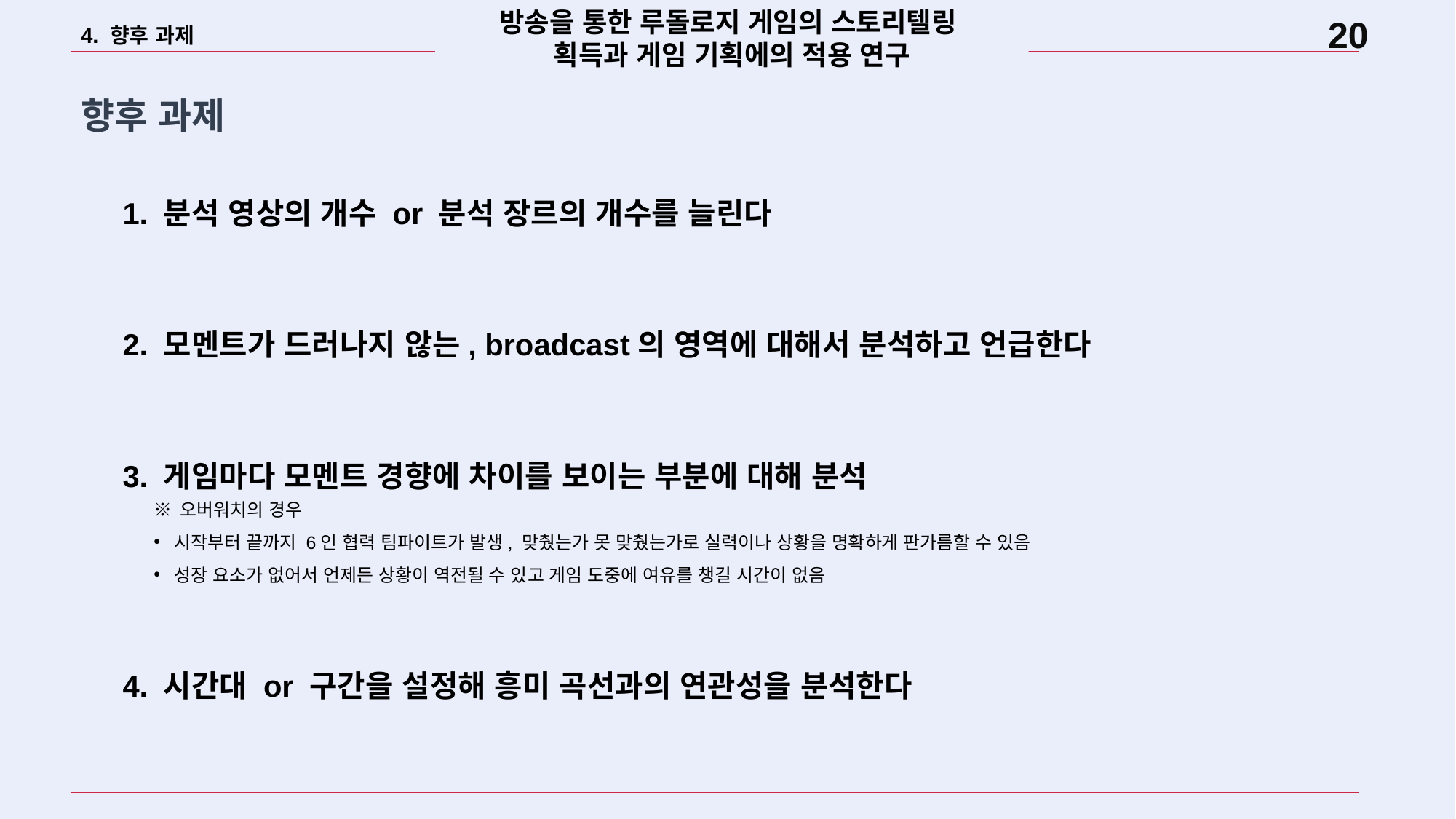

방송을 통한 루돌로지 게임의 스토리텔링
획득과 게임 기획에의 적용 연구
4. 향후 과제
향후 과제
1. 분석 영상의 개수 or 분석 장르의 개수를 늘린다
2. 모멘트가 드러나지 않는, broadcast의 영역에 대해서 분석하고 언급한다
3. 게임마다 모멘트 경향에 차이를 보이는 부분에 대해 분석
※ 오버워치의 경우
시작부터 끝까지 6인 협력 팀파이트가 발생, 맞췄는가 못 맞췄는가로 실력이나 상황을 명확하게 판가름할 수 있음
성장 요소가 없어서 언제든 상황이 역전될 수 있고 게임 도중에 여유를 챙길 시간이 없음
4. 시간대 or 구간을 설정해 흥미 곡선과의 연관성을 분석한다